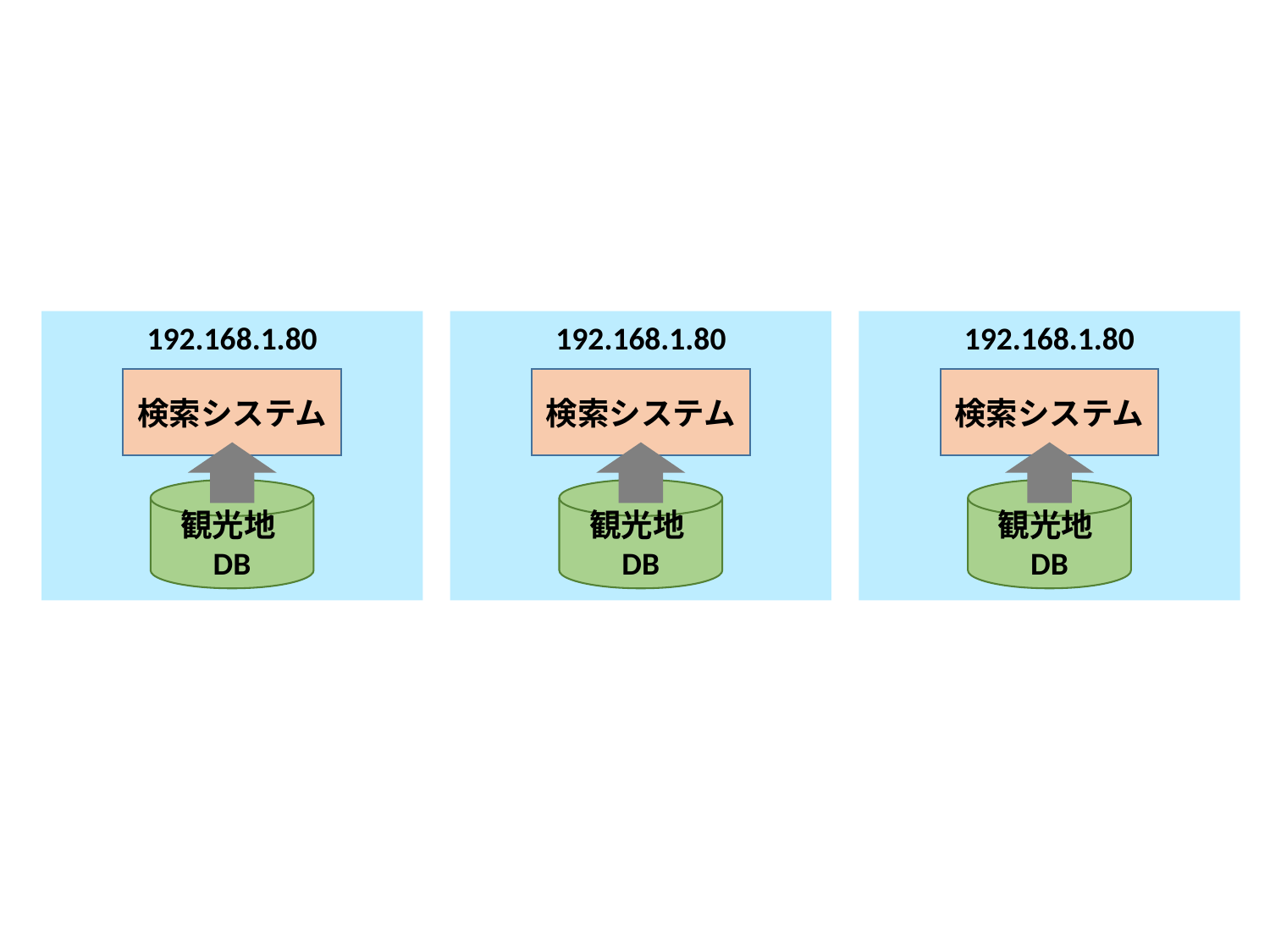

192.168.1.80
192.168.1.80
192.168.1.80
検索システム
検索システム
検索システム

観光地DB
観光地DB
観光地DB
6